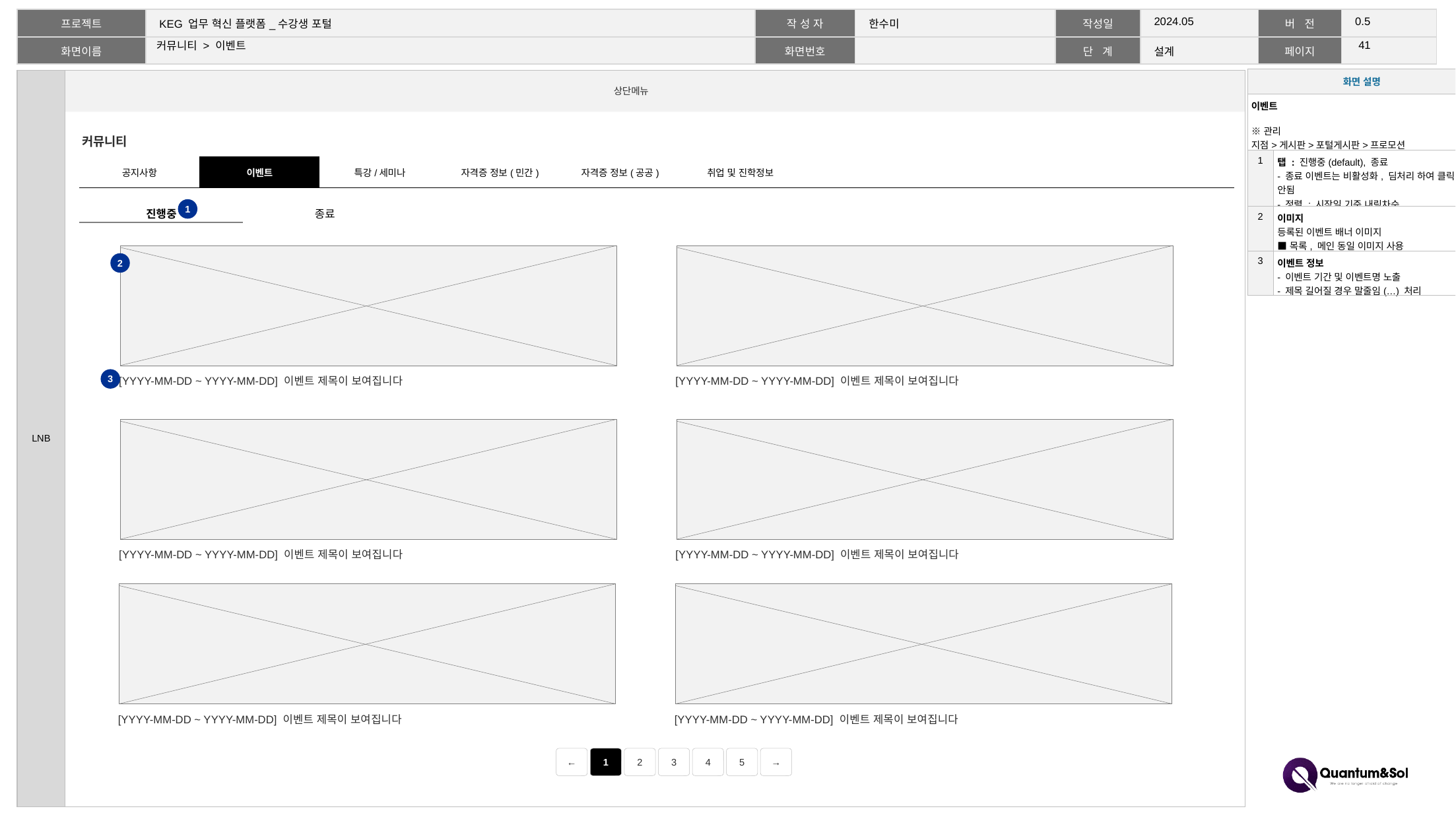

41

# 커뮤니티 > 이벤트
| 화면 설명 |  |
| --- | --- |
| 이벤트 ※관리 지점>게시판>포털게시판>프로모션 |  |
| 1 | 탭 : 진행중(default), 종료 - 종료 이벤트는 비활성화, 딤처리 하여 클릭 안됨 - 정렬 : 시작일 기준 내림차순 |
| 2 | 이미지 등록된 이벤트 배너 이미지 ■ 목록, 메인 동일 이미지 사용 |
| 3 | 이벤트 정보 - 이벤트 기간 및 이벤트명 노출 - 제목 길어질 경우 말줄임(…) 처리 |
커뮤니티
| 공지사항 | 이벤트 | 특강/세미나 | 자격증 정보(민간) | 자격증 정보(공공) | 취업 및 진학정보 |  |  |  |  |
| --- | --- | --- | --- | --- | --- | --- | --- | --- | --- |
1
| 진행중 | 종료 |  |  |  |  |
| --- | --- | --- | --- | --- | --- |

[YYYY-MM-DD ~ YYYY-MM-DD] 이벤트 제목이 보여집니다

[YYYY-MM-DD ~ YYYY-MM-DD] 이벤트 제목이 보여집니다
2
3

[YYYY-MM-DD ~ YYYY-MM-DD] 이벤트 제목이 보여집니다

[YYYY-MM-DD ~ YYYY-MM-DD] 이벤트 제목이 보여집니다

[YYYY-MM-DD ~ YYYY-MM-DD] 이벤트 제목이 보여집니다

[YYYY-MM-DD ~ YYYY-MM-DD] 이벤트 제목이 보여집니다
←
1
2
3
4
5
→